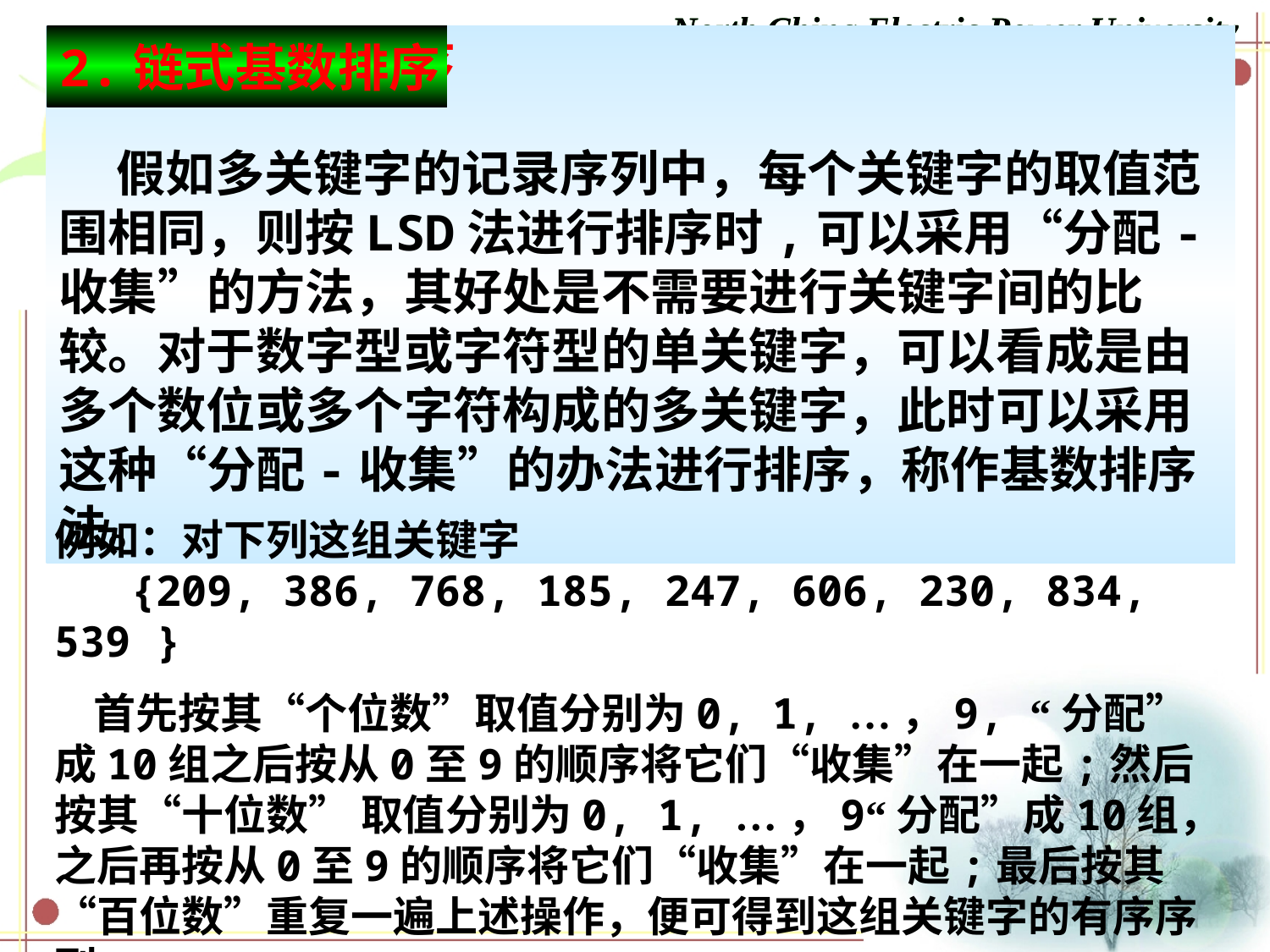

North China Electric Power University
2. 链式基数排序

     假如多关键字的记录序列中，每个关键字的取值范围相同，则按LSD法进行排序时,可以采用“分配-收集”的方法，其好处是不需要进行关键字间的比较。对于数字型或字符型的单关键字，可以看成是由多个数位或多个字符构成的多关键字，此时可以采用这种“分配-收集”的办法进行排序，称作基数排序法。
2.链式基数排序
例如：对下列这组关键字
   {209, 386, 768, 185, 247, 606, 230, 834, 539 }

   首先按其“个位数”取值分别为0, 1, …，9, “分配”成10组之后按从0至9的顺序将它们“收集”在一起;然后按其“十位数” 取值分别为0, 1, …，9“分配”成10组，之后再按从0至9的顺序将它们“收集”在一起;最后按其“百位数”重复一遍上述操作，便可得到这组关键字的有序序列。